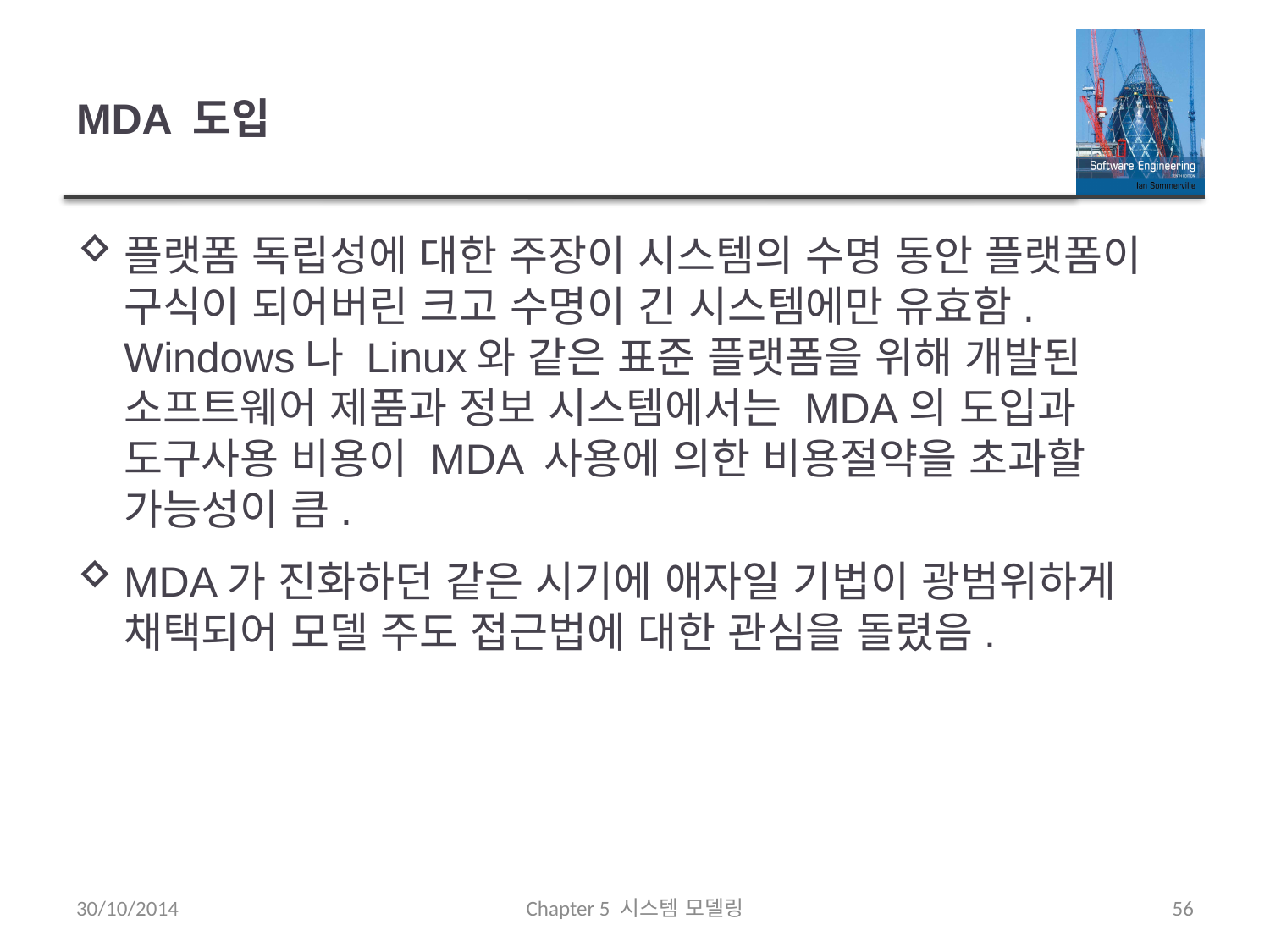

# MDA 도입
플랫폼 독립성에 대한 주장이 시스템의 수명 동안 플랫폼이 구식이 되어버린 크고 수명이 긴 시스템에만 유효함. Windows나 Linux와 같은 표준 플랫폼을 위해 개발된 소프트웨어 제품과 정보 시스템에서는 MDA의 도입과 도구사용 비용이 MDA 사용에 의한 비용절약을 초과할 가능성이 큼.
MDA가 진화하던 같은 시기에 애자일 기법이 광범위하게 채택되어 모델 주도 접근법에 대한 관심을 돌렸음.

30/10/2014
Chapter 5 시스템 모델링
56